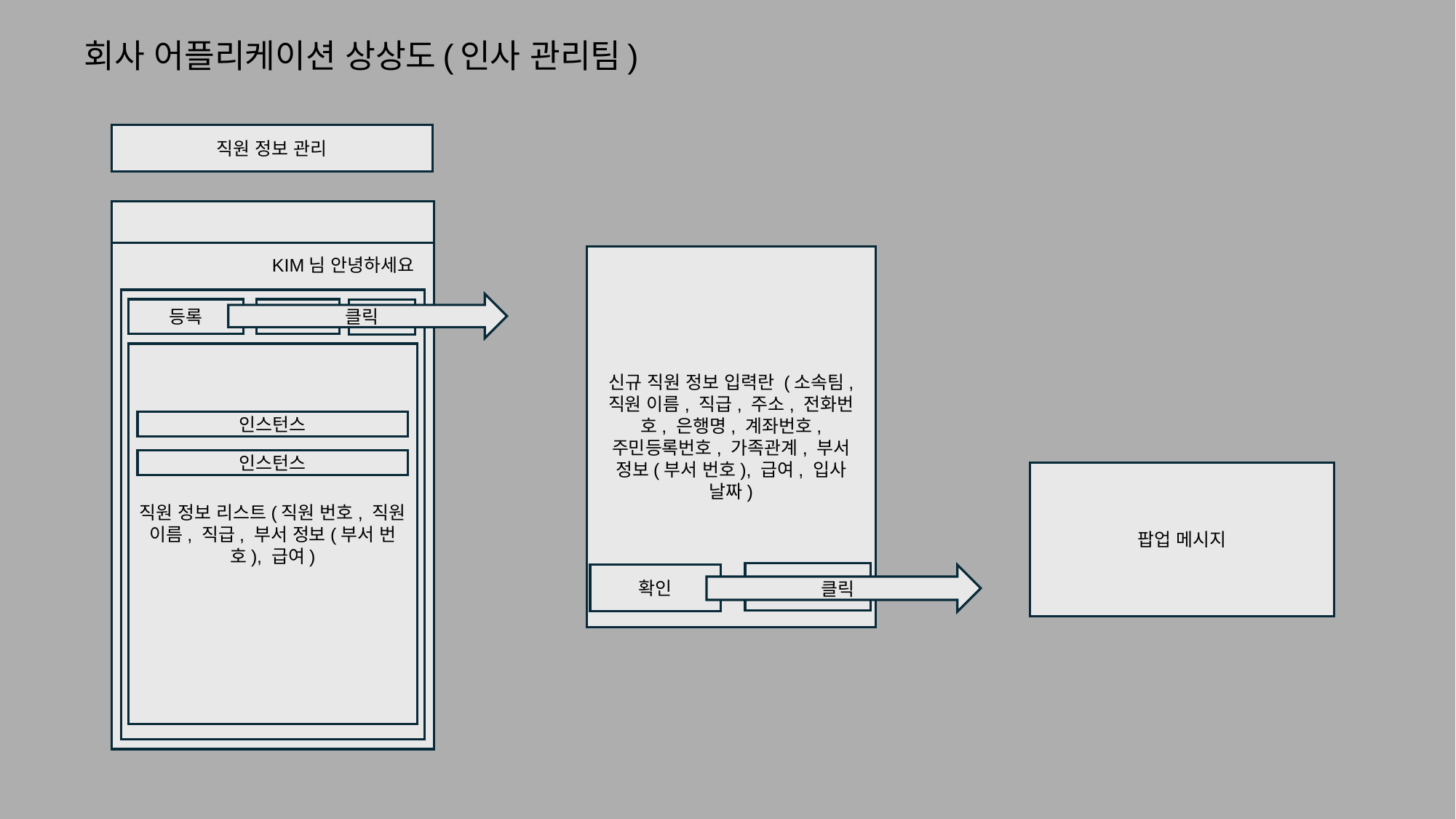

# 회사 어플리케이션 상상도(인사 관리팀)
직원 정보 관리

신규 직원 정보 입력란 (소속팀, 직원 이름, 직급, 주소, 전화번호, 은행명, 계좌번호, 주민등록번호, 가족관계, 부서 정보(부서 번호), 급여, 입사 날짜)
KIM님 안녕하세요

클릭
등록

검색
직원 정보 리스트(직원 번호, 직원 이름, 직급, 부서 정보(부서 번호), 급여)
인스턴스
인스턴스
팝업 메시지
취소
확인
클릭